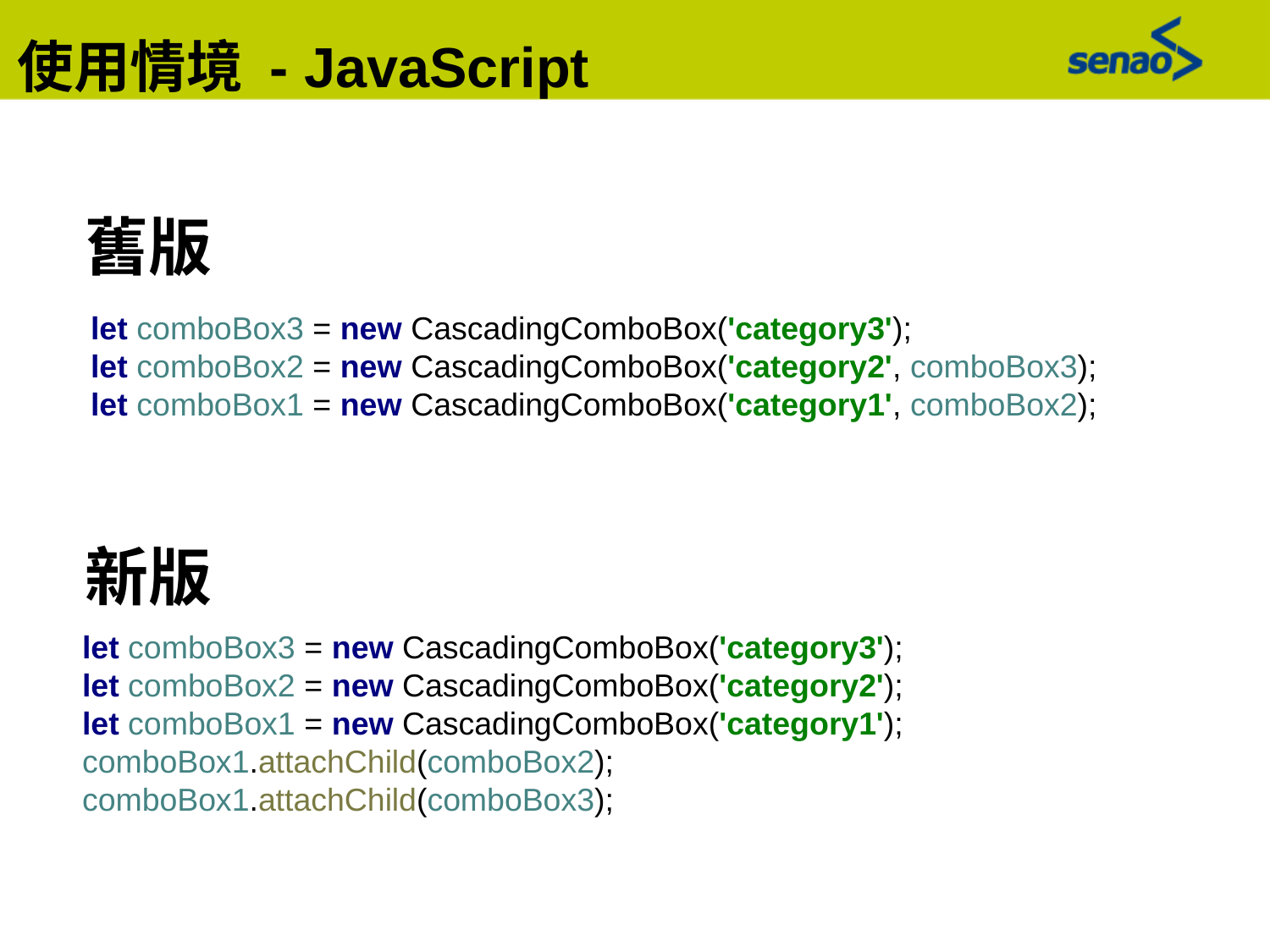

使用情境 - JavaScript
舊版
let comboBox3 = new CascadingComboBox('category3');
let comboBox2 = new CascadingComboBox('category2', comboBox3);
let comboBox1 = new CascadingComboBox('category1', comboBox2);
新版
let comboBox3 = new CascadingComboBox('category3');
let comboBox2 = new CascadingComboBox('category2');
let comboBox1 = new CascadingComboBox('category1');
comboBox1.attachChild(comboBox2);
comboBox1.attachChild(comboBox3);